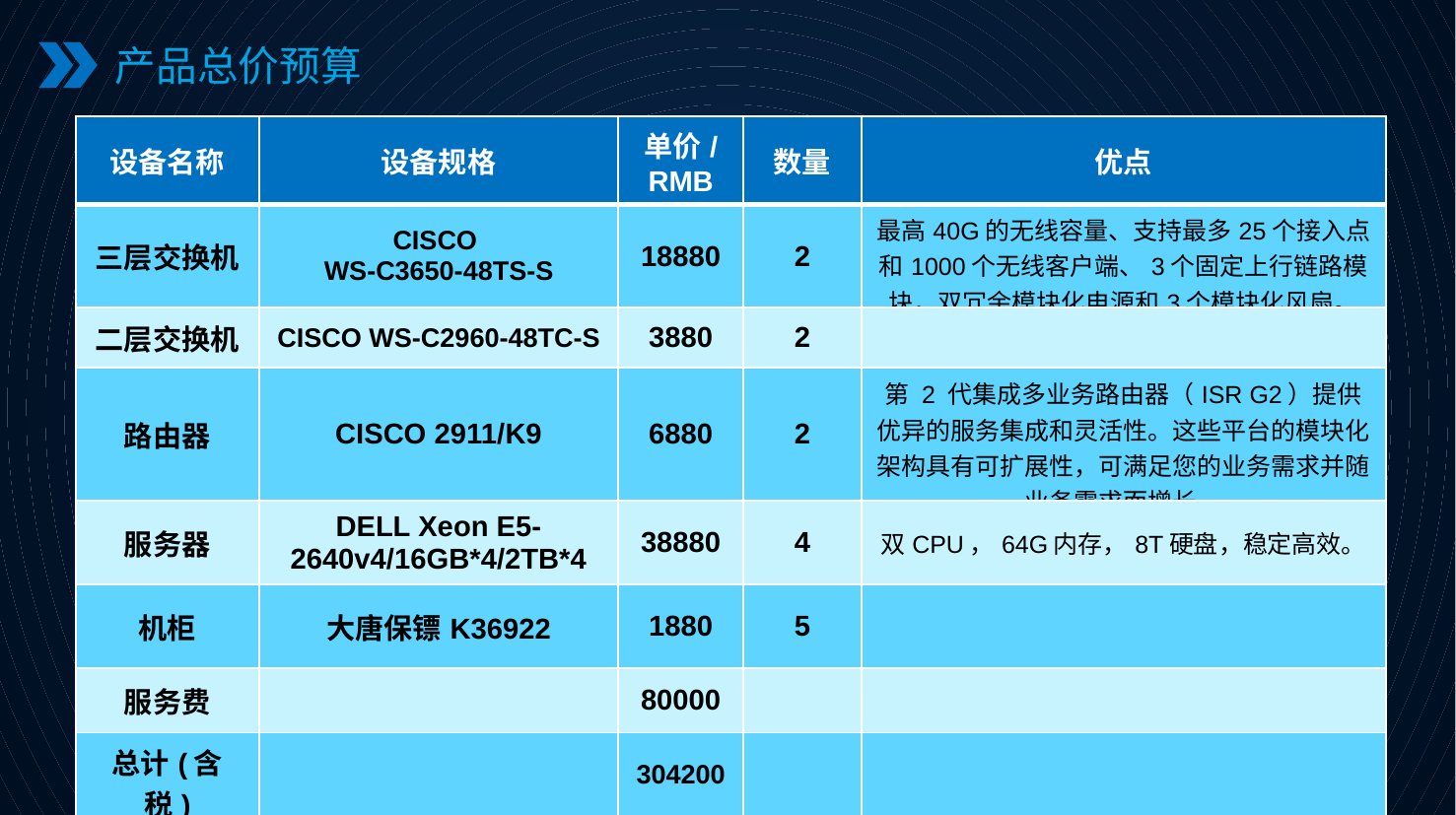

产品总价预算

| 设备名称 | 设备规格 | 单价/RMB | 数量 | 优点 |
| --- | --- | --- | --- | --- |
| 三层交换机 | CISCO WS-C3650-48TS-S | 18880 | 2 | 最高40G的无线容量、支持最多25个接入点和1000个无线客户端、3个固定上行链路模块，双冗余模块化电源和3个模块化风扇。 |
| 二层交换机 | CISCO WS-C2960-48TC-S | 3880 | 2 |  |
| 路由器 | CISCO 2911/K9 | 6880 | 2 | 第 2 代集成多业务路由器（ISR G2）提供优异的服务集成和灵活性。这些平台的模块化架构具有可扩展性，可满足您的业务需求并随业务需求而增长。 |
| 服务器 | DELL Xeon E5-2640v4/16GB\*4/2TB\*4 | 38880 | 4 | 双CPU，64G内存，8T硬盘，稳定高效。 |
| 机柜 | 大唐保镖K36922 | 1880 | 5 |  |
| 服务费 |  | 80000 |  |  |
| 总计(含税) |  | 304200 |  |  |